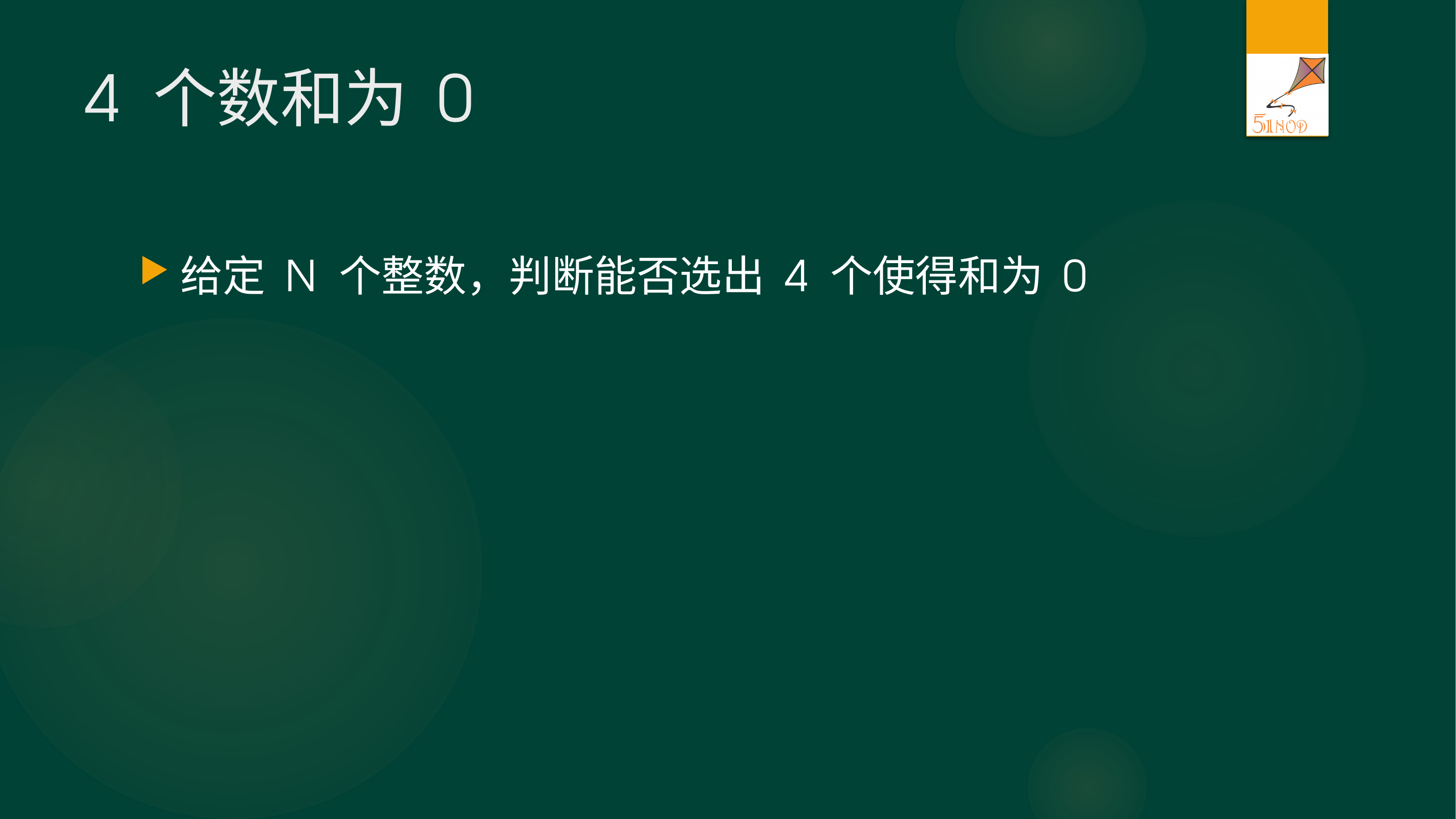

# 4 个数和为 0
给定 N 个整数，判断能否选出 4 个使得和为 0